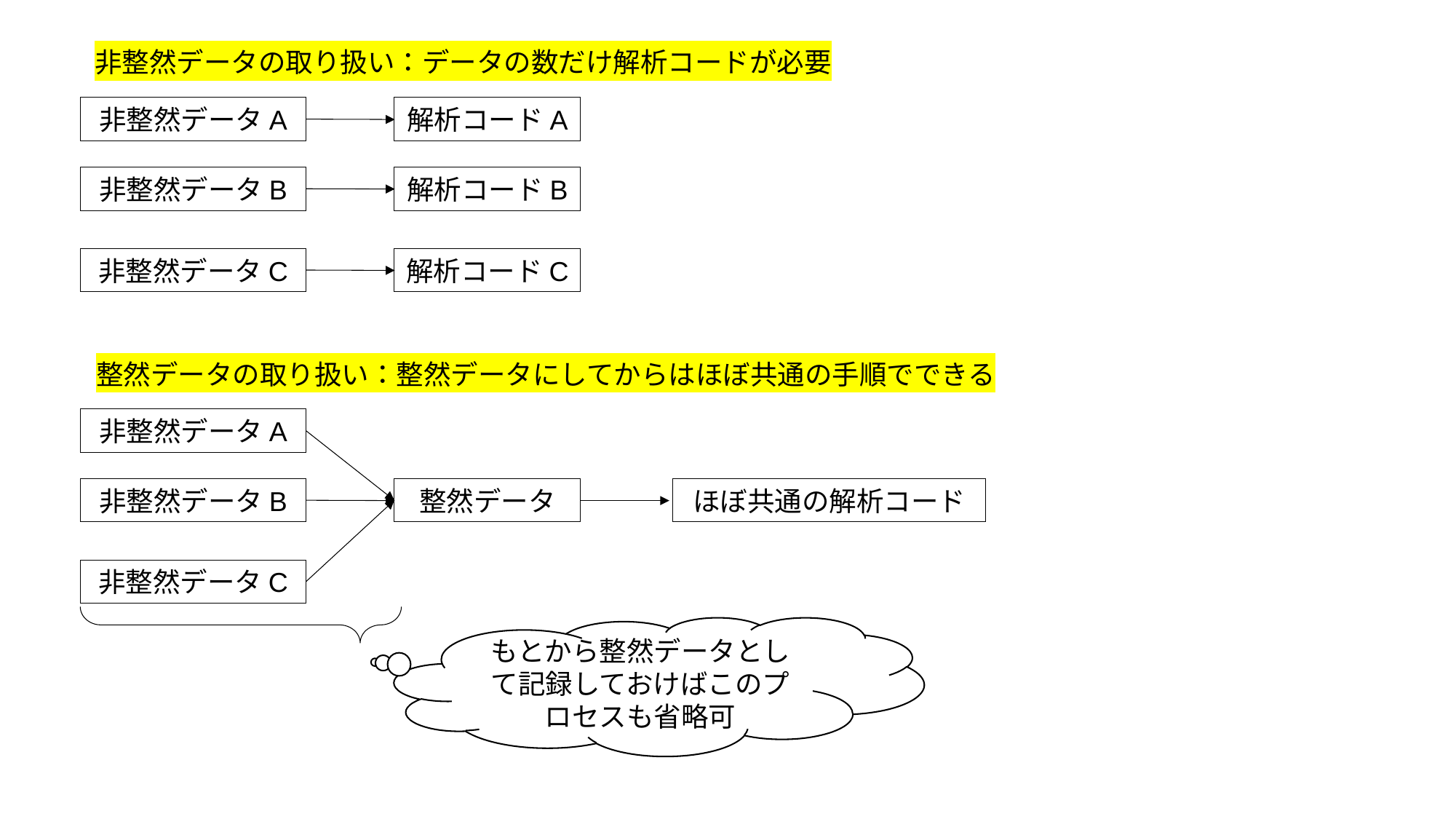

非整然データの取り扱い：データの数だけ解析コードが必要
非整然データA
解析コードA
非整然データB
解析コードB
非整然データC
解析コードC
整然データの取り扱い：整然データにしてからはほぼ共通の手順でできる
非整然データA

非整然データB
整然データ
ほぼ共通の解析コード
非整然データC
もとから整然データとして記録しておけばこのプロセスも省略可